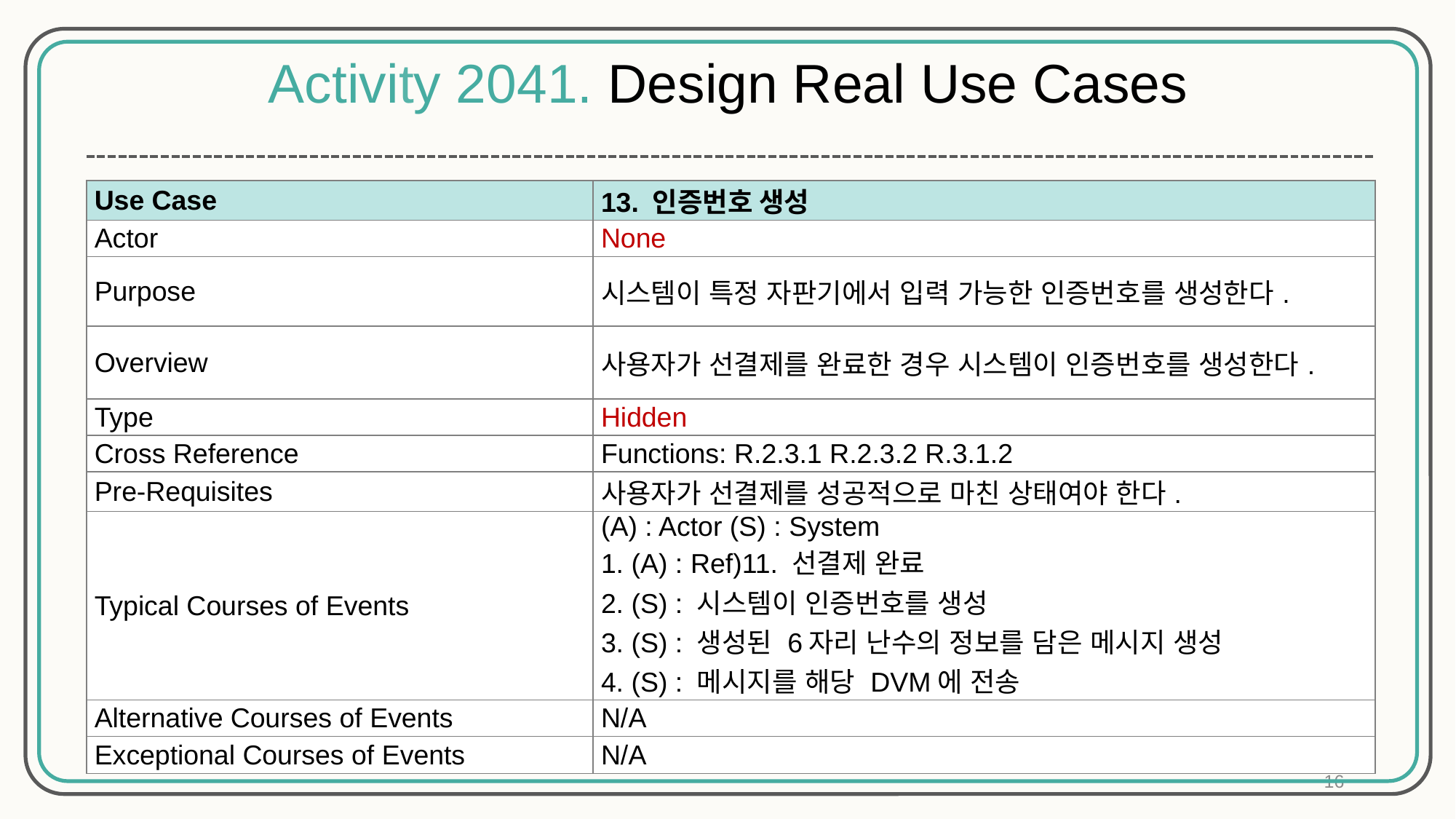

Activity 2041. Design Real Use Cases
| Use Case | 13. 인증번호 생성 |
| --- | --- |
| Actor | None |
| Purpose | 시스템이 특정 자판기에서 입력 가능한 인증번호를 생성한다. |
| Overview | 사용자가 선결제를 완료한 경우 시스템이 인증번호를 생성한다. |
| Type | Hidden |
| Cross Reference | Functions: R.2.3.1 R.2.3.2 R.3.1.2 |
| Pre-Requisites | 사용자가 선결제를 성공적으로 마친 상태여야 한다. |
| Typical Courses of Events | (A) : Actor (S) : System 1. (A) : Ref)11. 선결제 완료 2. (S) : 시스템이 인증번호를 생성 3. (S) : 생성된 6자리 난수의 정보를 담은 메시지 생성 4. (S) : 메시지를 해당 DVM에 전송 |
| Alternative Courses of Events | N/A |
| Exceptional Courses of Events | N/A |
16